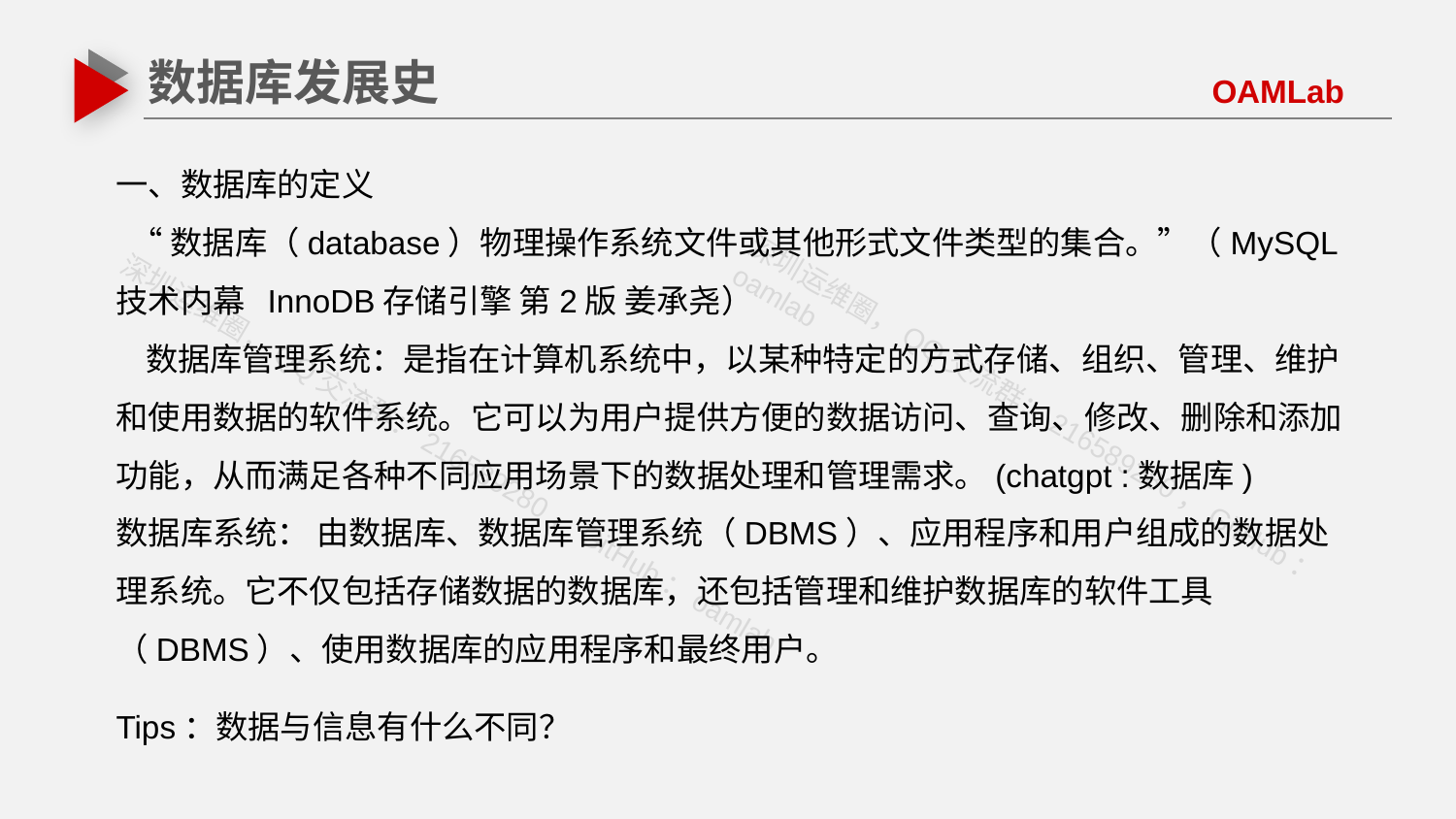

数据库发展史
一、数据库的定义
  “数据库（database）物理操作系统文件或其他形式文件类型的集合。”（MySQL技术内幕  InnoDB存储引擎 第2版 姜承尧）
   数据库管理系统：是指在计算机系统中，以某种特定的方式存储、组织、管理、维护和使用数据的软件系统。它可以为用户提供方便的数据访问、查询、修改、删除和添加功能，从而满足各种不同应用场景下的数据处理和管理需求。(chatgpt :数据库)
数据库系统： 由数据库、数据库管理系统（DBMS）、应用程序和用户组成的数据处理系统。它不仅包括存储数据的数据库，还包括管理和维护数据库的软件工具（DBMS）、使用数据库的应用程序和最终用户。

Tips：数据与信息有什么不同？